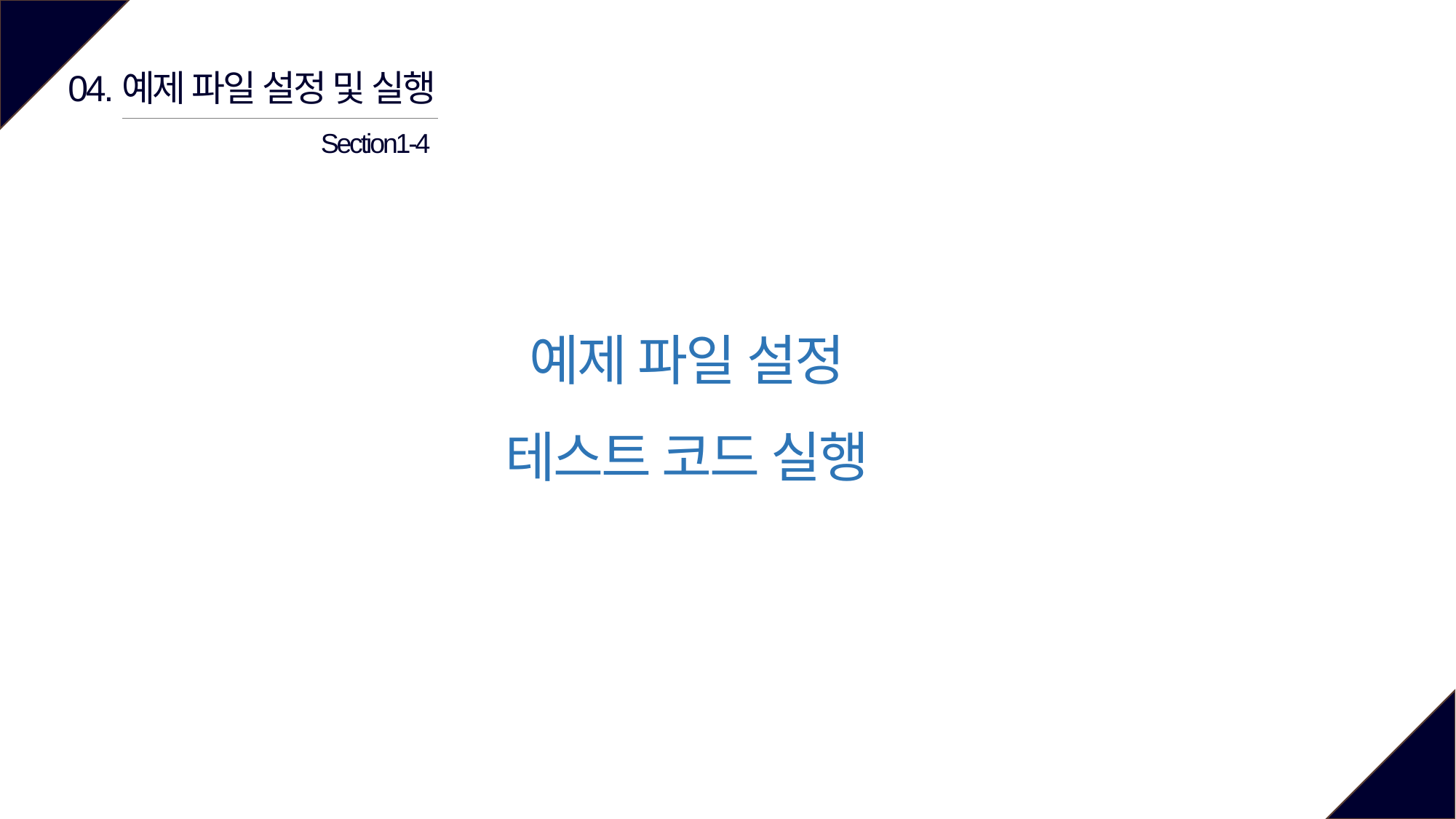

04.
예제 파일 설정 및 실행
Section1-4
예제 파일 설정
테스트 코드 실행